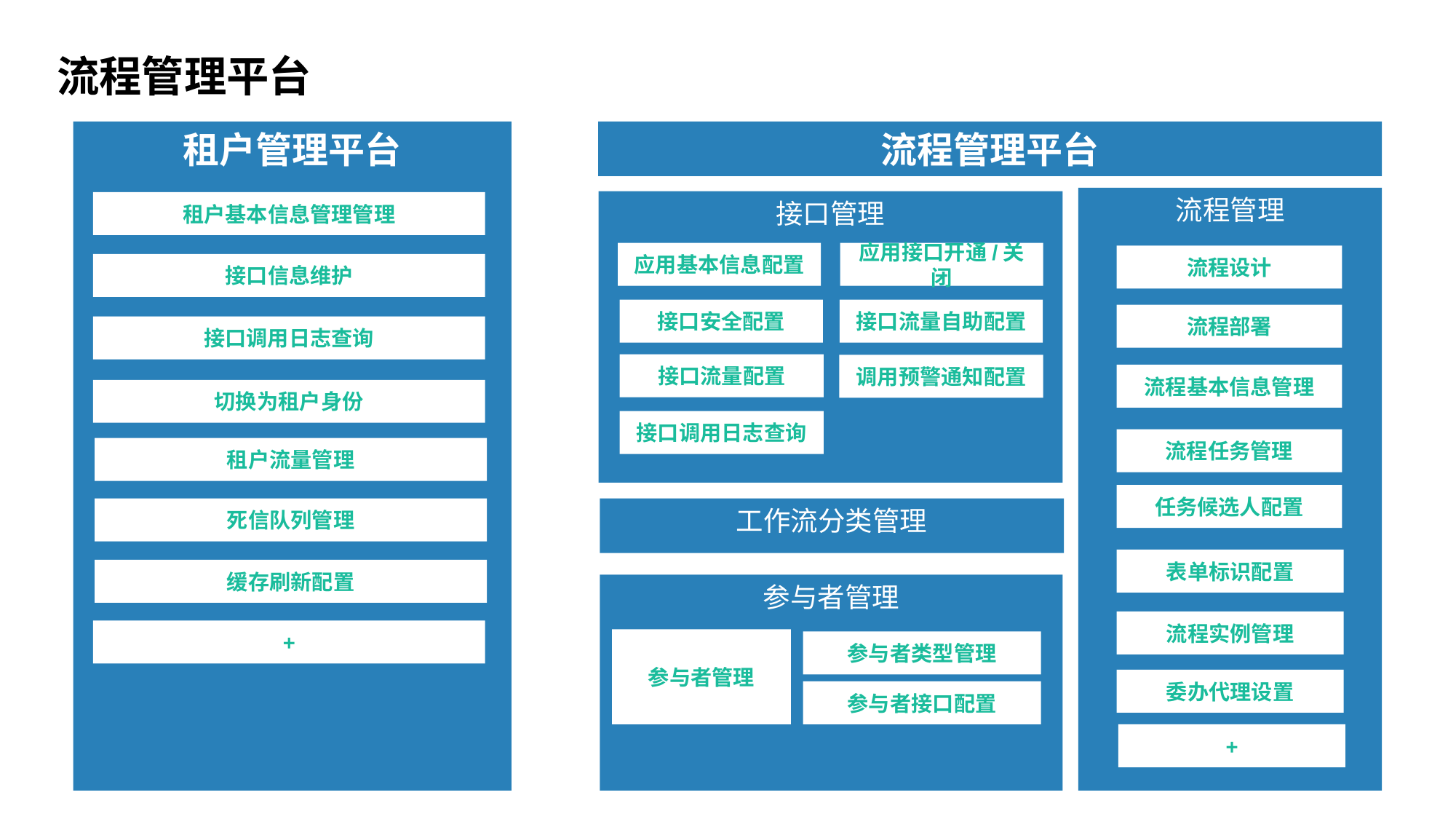

流程管理平台
租户管理平台
流程管理平台
流程管理
接口管理
租户基本信息管理管理
应用基本信息配置
应用接口开通/关闭
流程设计
接口信息维护
接口安全配置
接口流量自助配置
流程部署
接口调用日志查询
接口流量配置
调用预警通知配置
流程基本信息管理
切换为租户身份
接口调用日志查询
流程任务管理
租户流量管理
任务候选人配置
死信队列管理
工作流分类管理

表单标识配置
缓存刷新配置
参与者管理
流程实例管理
+
参与者管理
参与者类型管理
委办代理设置
参与者接口配置
+